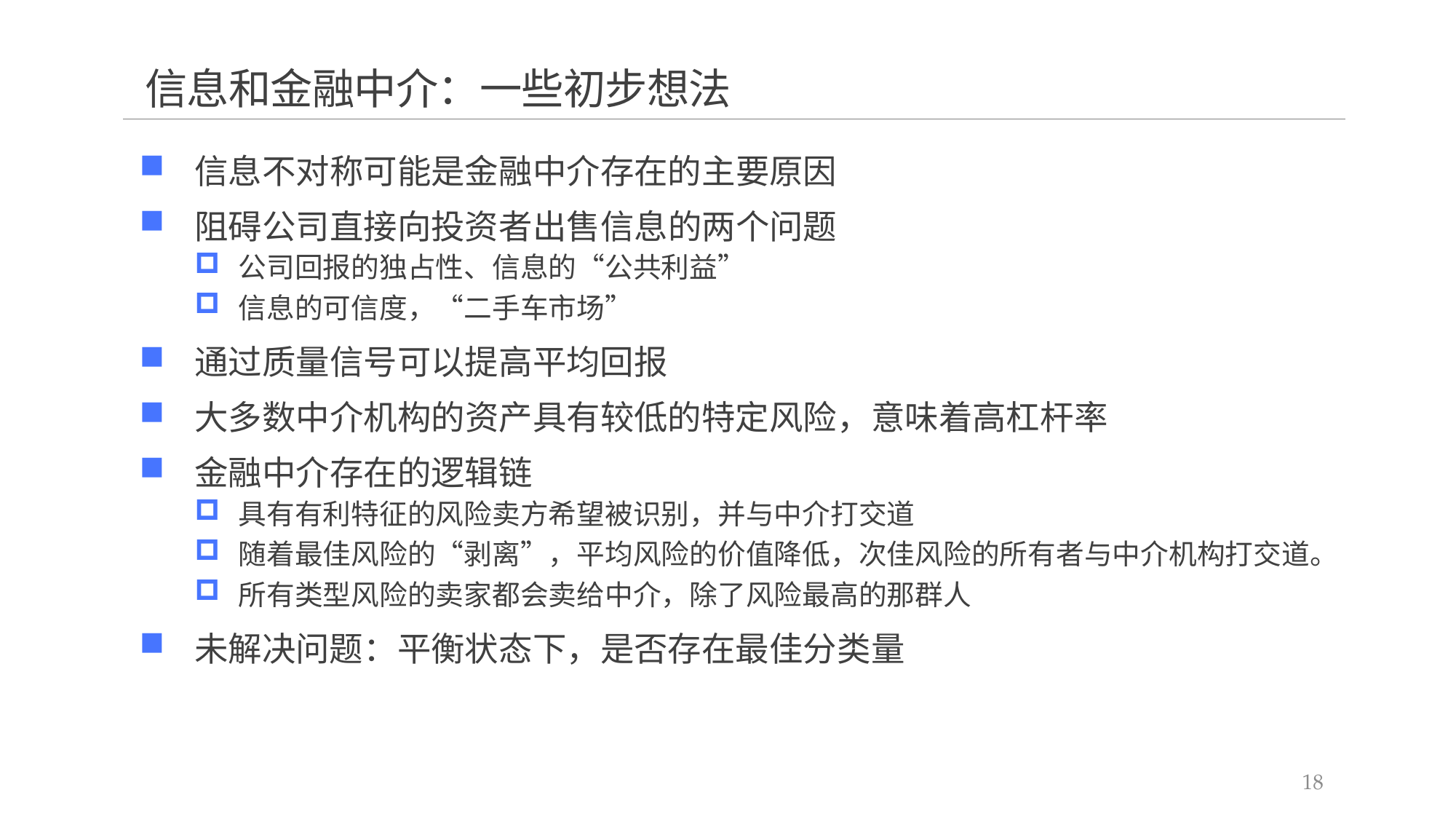

# 信息和金融中介：一些初步想法
信息不对称可能是金融中介存在的主要原因
阻碍公司直接向投资者出售信息的两个问题
公司回报的独占性、信息的“公共利益”
信息的可信度，“二手车市场”
通过质量信号可以提高平均回报
大多数中介机构的资产具有较低的特定风险，意味着高杠杆率
金融中介存在的逻辑链
具有有利特征的风险卖方希望被识别，并与中介打交道
随着最佳风险的“剥离”，平均风险的价值降低，次佳风险的所有者与中介机构打交道。
所有类型风险的卖家都会卖给中介，除了风险最高的那群人
未解决问题：平衡状态下，是否存在最佳分类量
18